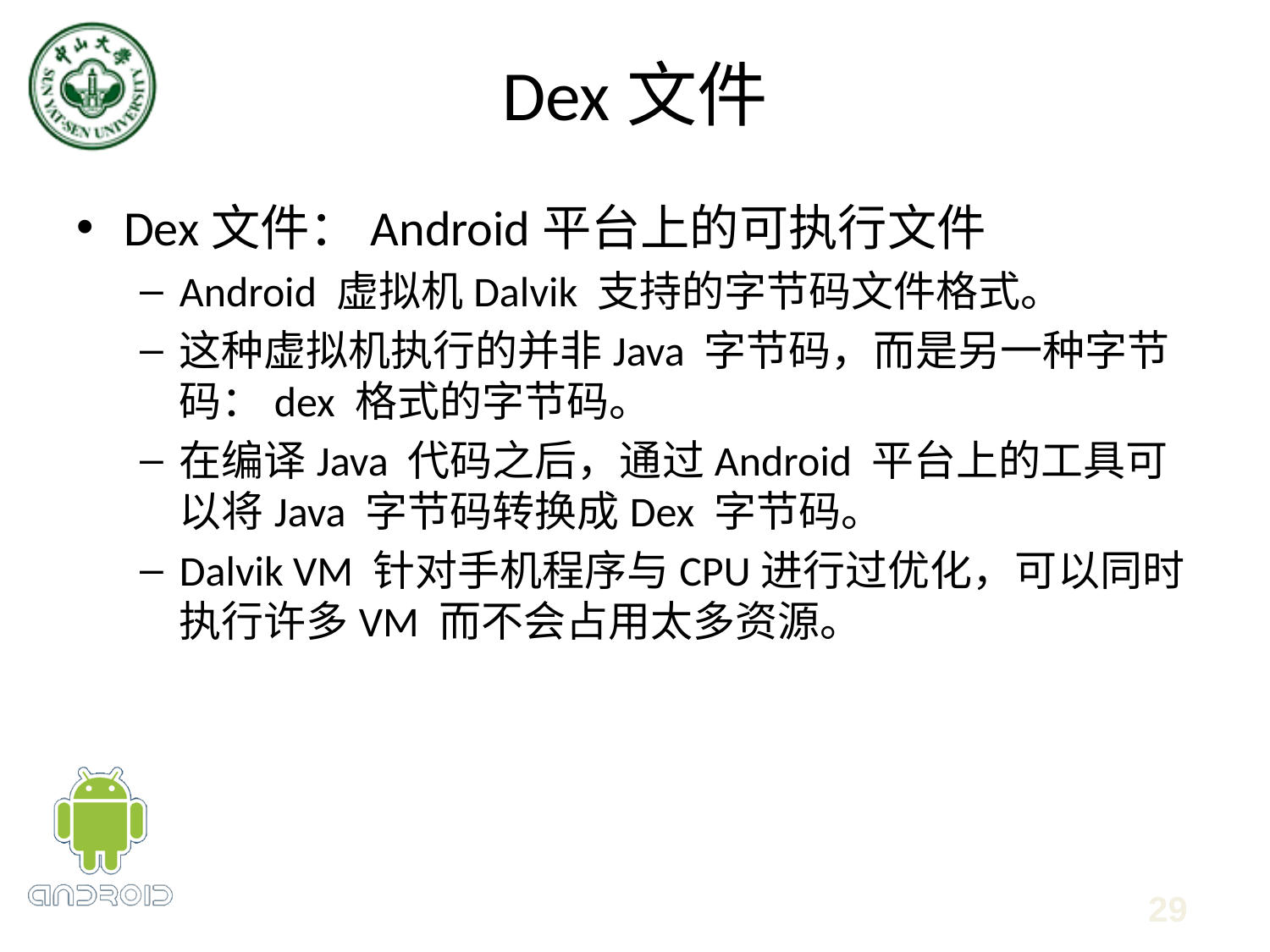

# Dex文件
Dex文件：Android平台上的可执行文件
Android 虚拟机Dalvik 支持的字节码文件格式。
这种虚拟机执行的并非Java 字节码，而是另一种字节码：dex 格式的字节码。
在编译Java 代码之后，通过Android 平台上的工具可以将Java 字节码转换成Dex 字节码。
Dalvik VM 针对手机程序与CPU进行过优化，可以同时执行许多VM 而不会占用太多资源。
29